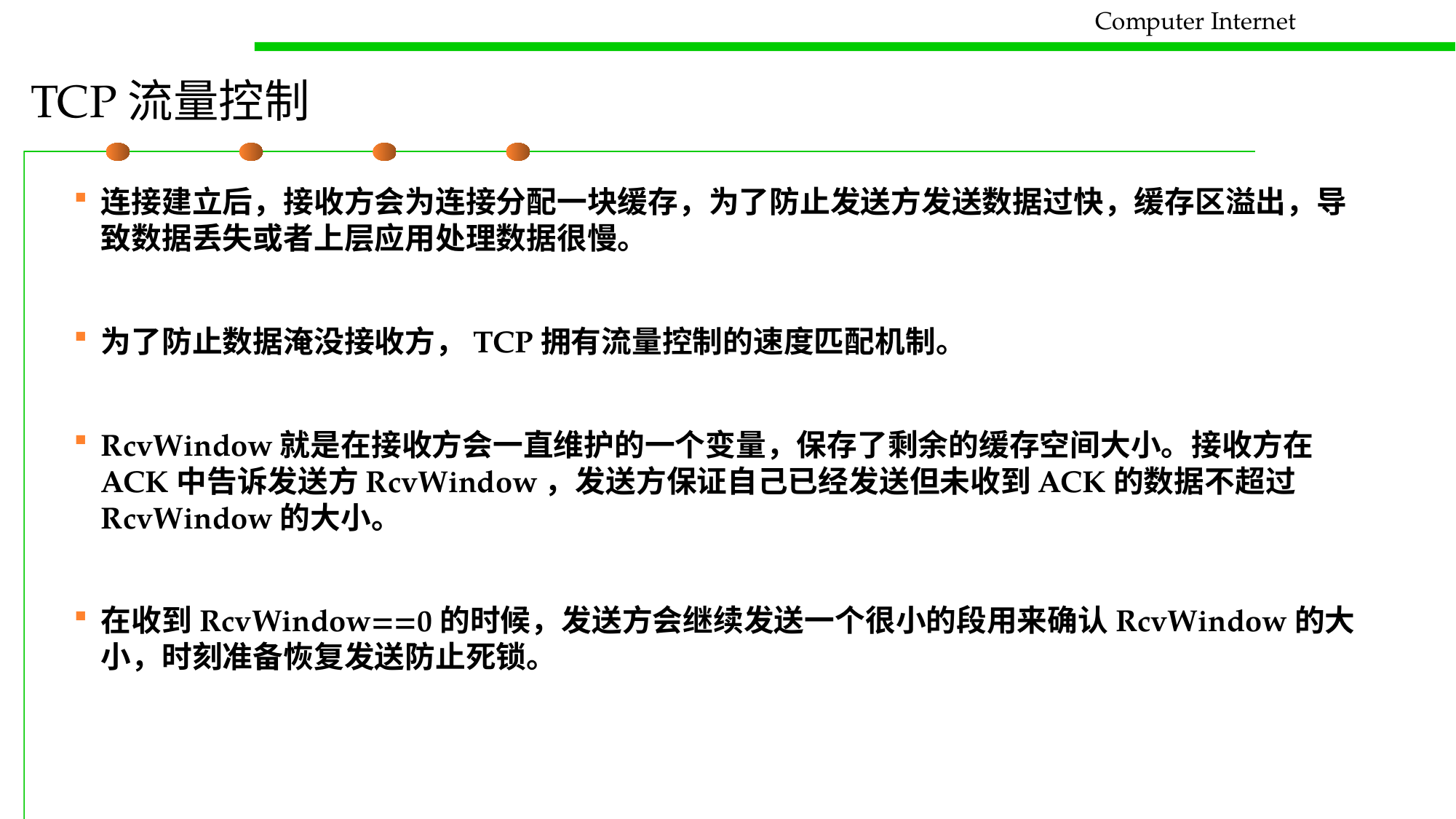

# TCP流量控制
连接建立后，接收方会为连接分配一块缓存，为了防止发送方发送数据过快，缓存区溢出，导致数据丢失或者上层应用处理数据很慢。

为了防止数据淹没接收方，TCP拥有流量控制的速度匹配机制。

RcvWindow就是在接收方会一直维护的一个变量，保存了剩余的缓存空间大小。接收方在ACK中告诉发送方RcvWindow，发送方保证自己已经发送但未收到ACK的数据不超过RcvWindow的大小。

在收到RcvWindow==0的时候，发送方会继续发送一个很小的段用来确认RcvWindow的大小，时刻准备恢复发送防止死锁。